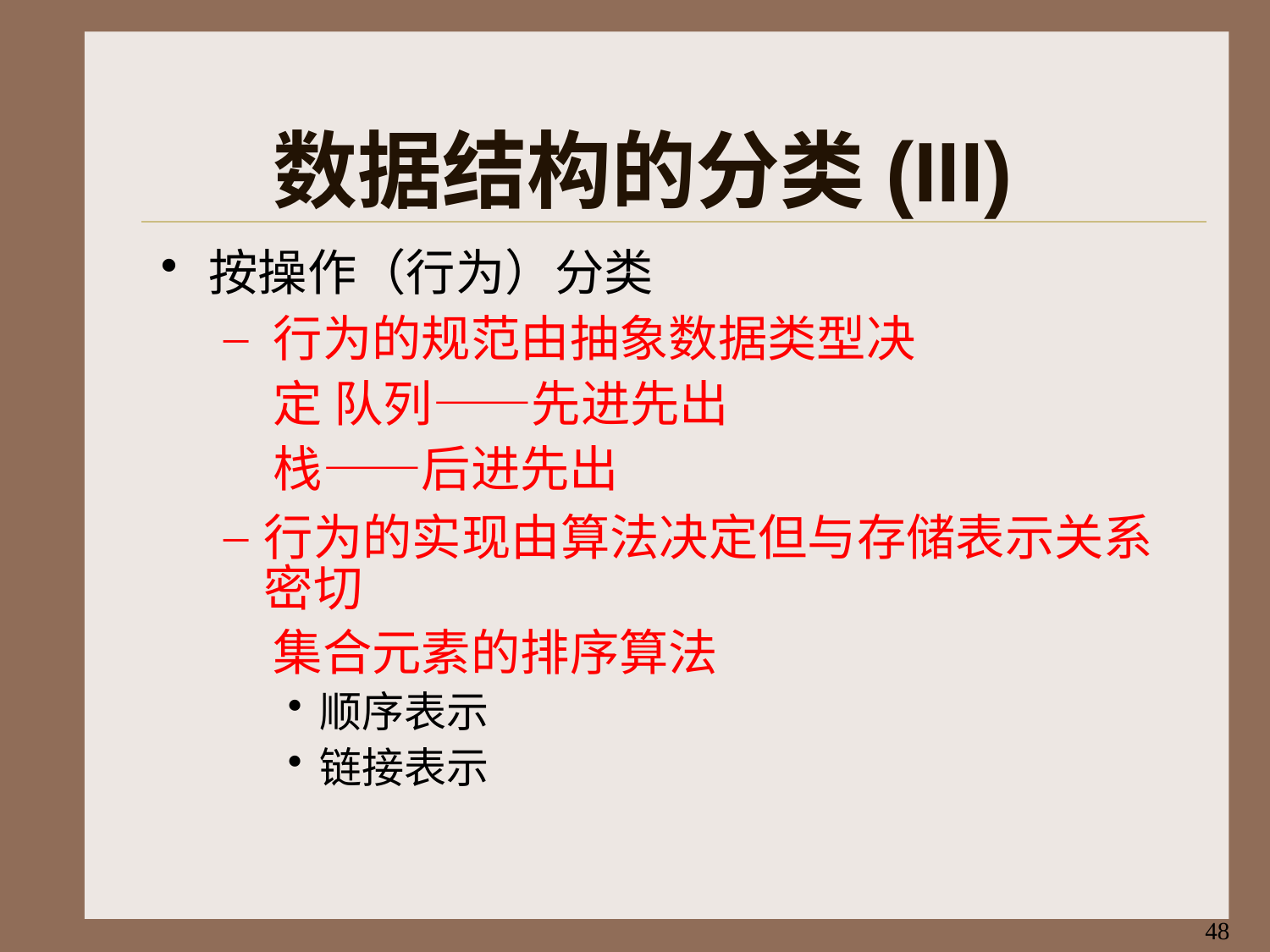

# 数据结构的分类(III)

按操作（行为）分类
行为的规范由抽象数据类型决定 队列——先进先出
栈——后进先出
行为的实现由算法决定但与存储表示关系 密切
集合元素的排序算法
顺序表示
链接表示
48